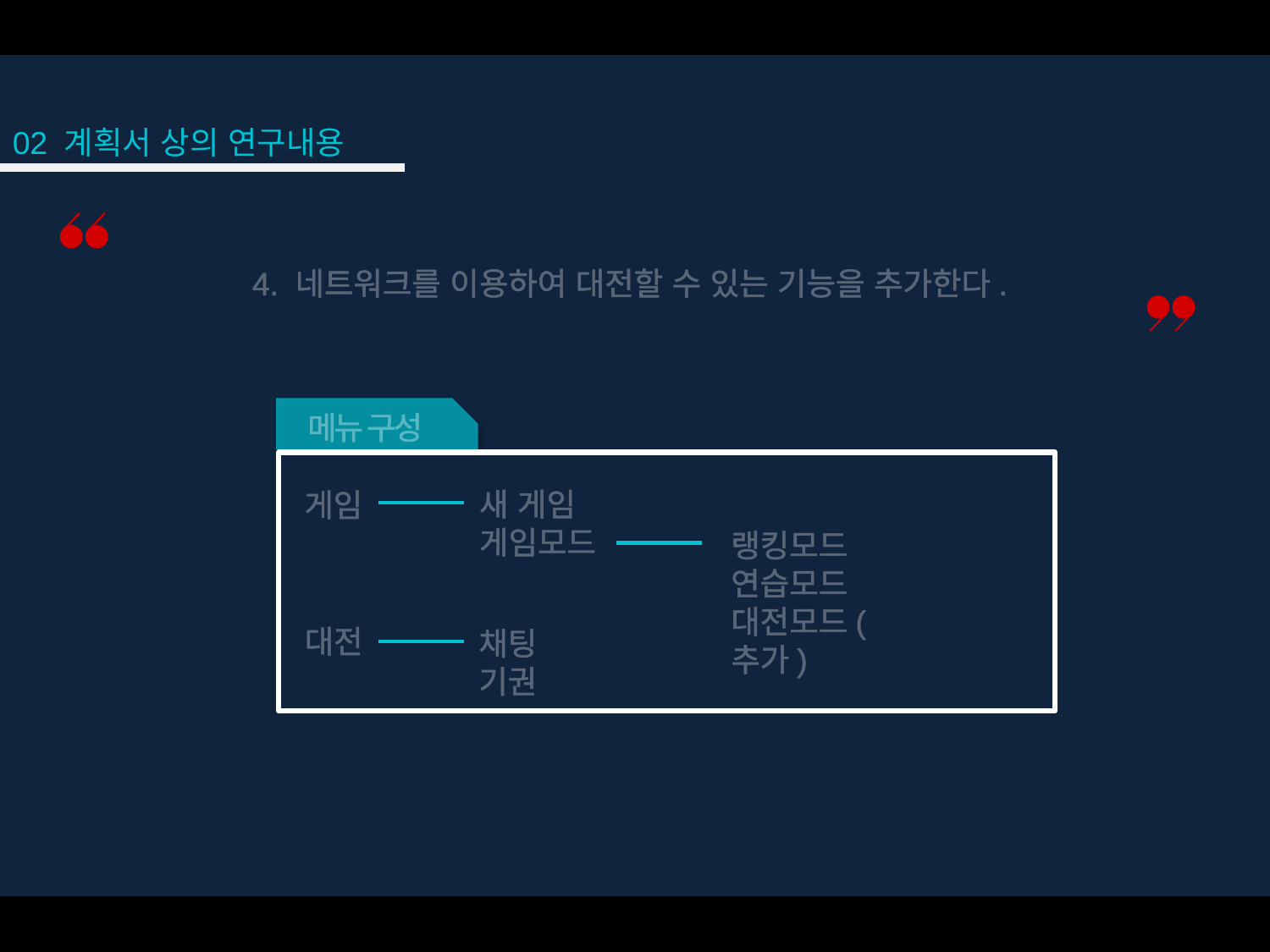

02 계획서 상의 연구내용

4. 네트워크를 이용하여 대전할 수 있는 기능을 추가한다.

메뉴 구성

새 게임
게임모드
게임
랭킹모드
연습모드
대전모드(추가)
대전
채팅
기권